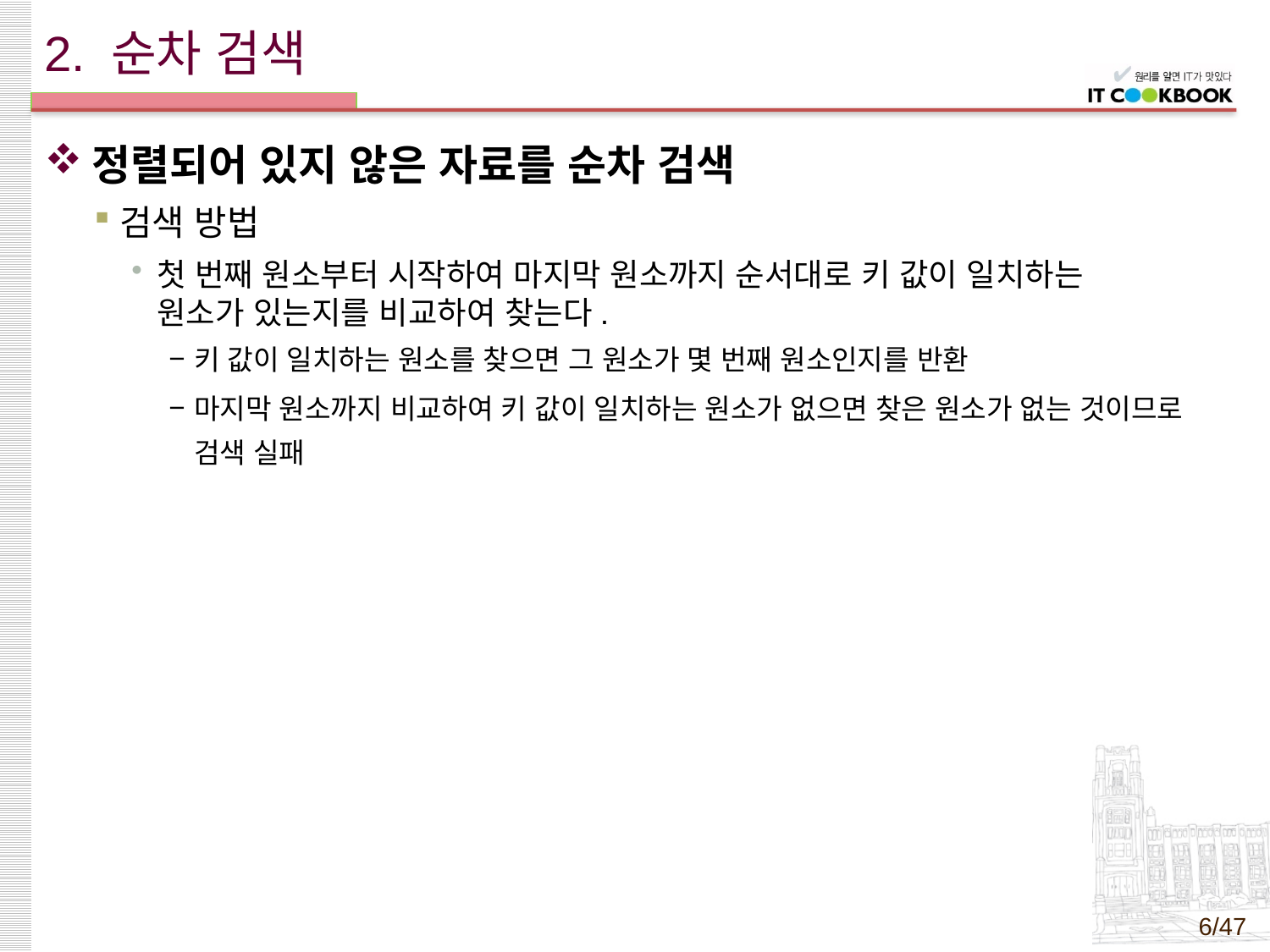

# 2. 순차 검색
정렬되어 있지 않은 자료를 순차 검색
검색 방법
첫 번째 원소부터 시작하여 마지막 원소까지 순서대로 키 값이 일치하는
원소가 있는지를 비교하여 찾는다.
키 값이 일치하는 원소를 찾으면 그 원소가 몇 번째 원소인지를 반환
마지막 원소까지 비교하여 키 값이 일치하는 원소가 없으면 찾은 원소가 없는 것이므로 검색 실패